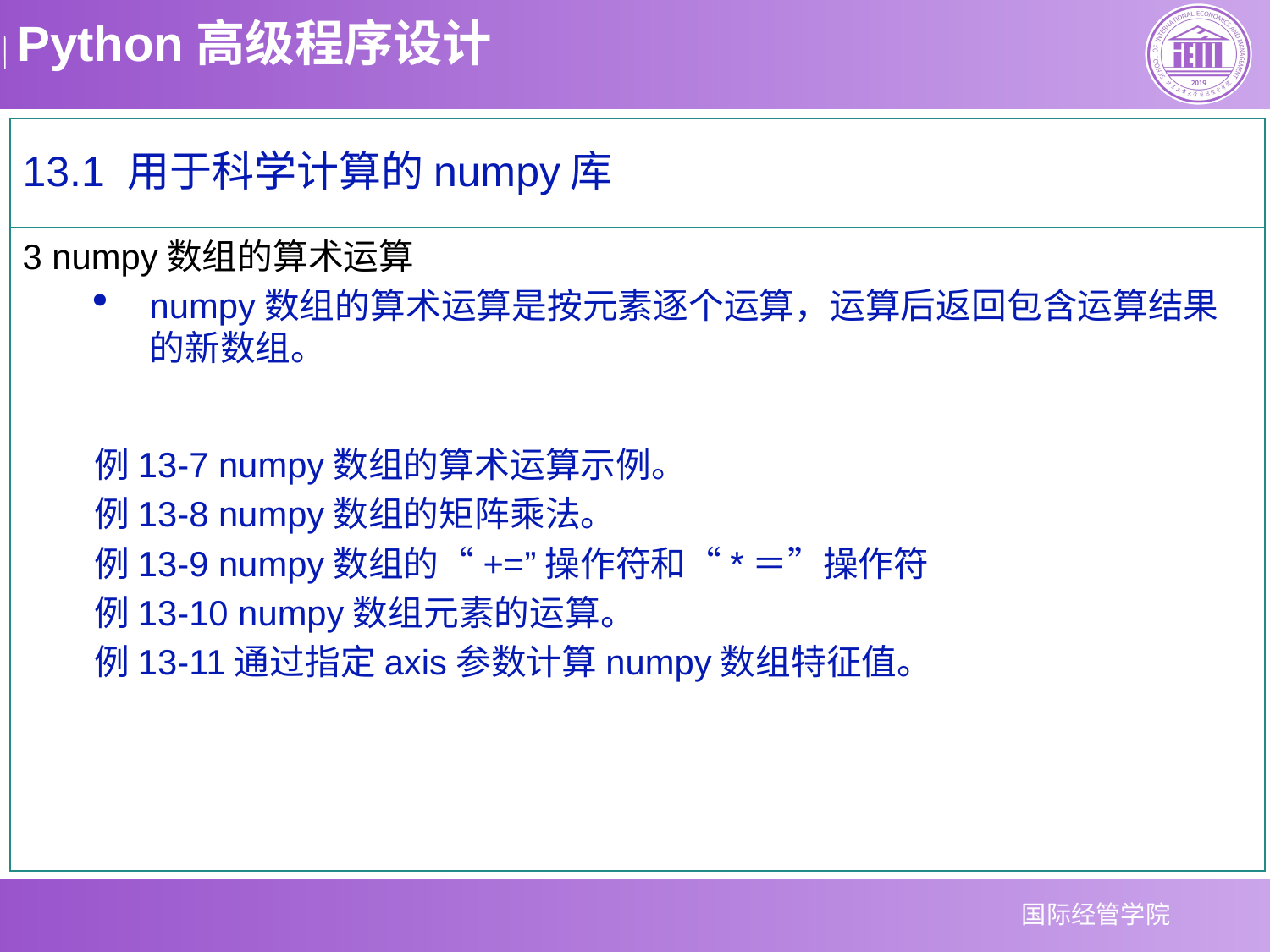

13.1 用于科学计算的numpy库
3 numpy数组的算术运算
numpy数组的算术运算是按元素逐个运算，运算后返回包含运算结果的新数组。

例13-7 numpy数组的算术运算示例。
例13-8 numpy数组的矩阵乘法。
例13-9 numpy数组的“+=”操作符和“*＝”操作符
例13-10 numpy数组元素的运算。
例13-11通过指定axis参数计算numpy数组特征值。